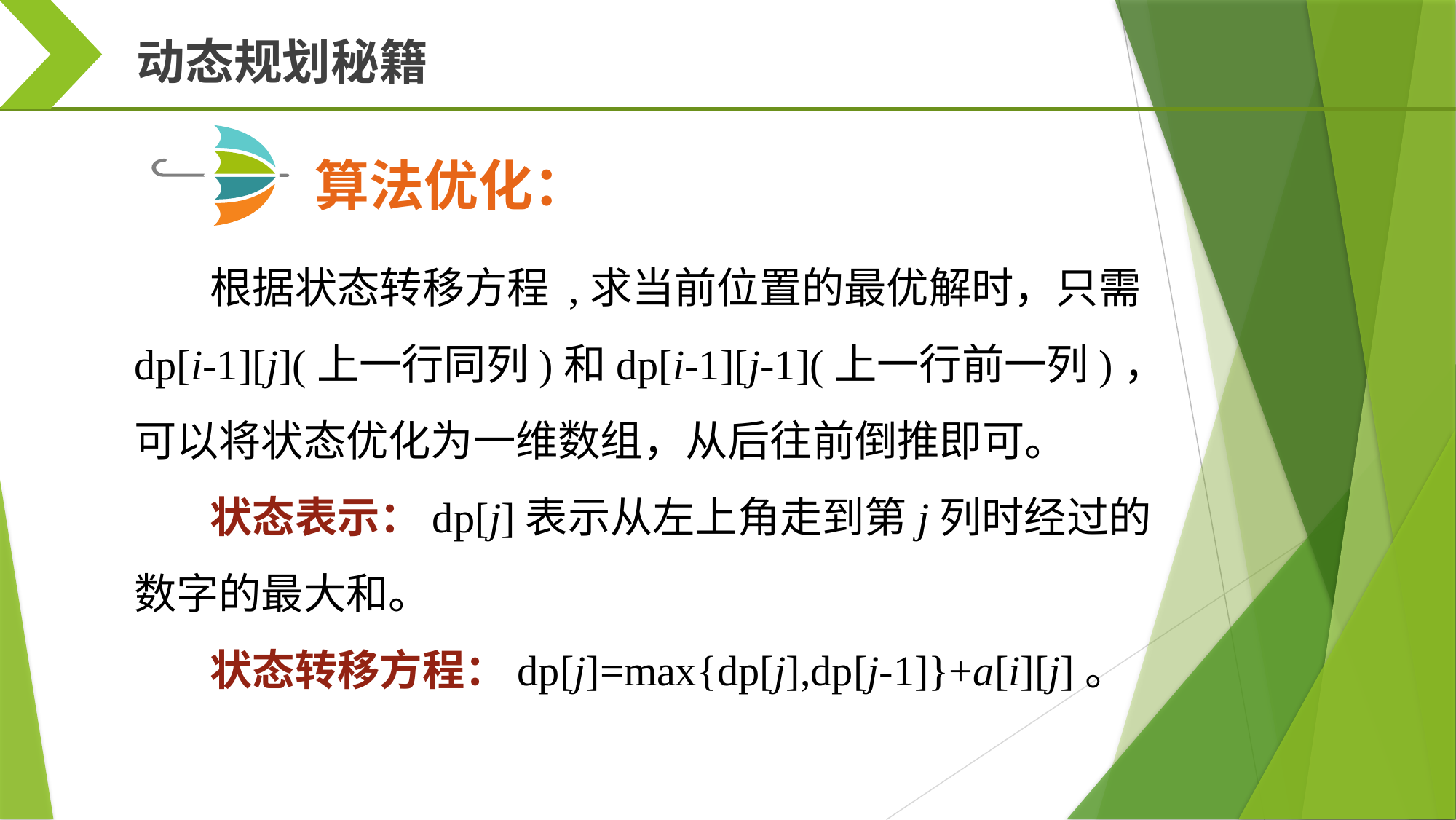

动态规划秘籍

算法优化：
根据状态转移方程 ,求当前位置的最优解时，只需dp[i-1][j](上一行同列)和dp[i-1][j-1](上一行前一列)，可以将状态优化为一维数组，从后往前倒推即可。
状态表示：dp[j]表示从左上角走到第j列时经过的数字的最大和。
状态转移方程：dp[j]=max{dp[j],dp[j-1]}+a[i][j]。